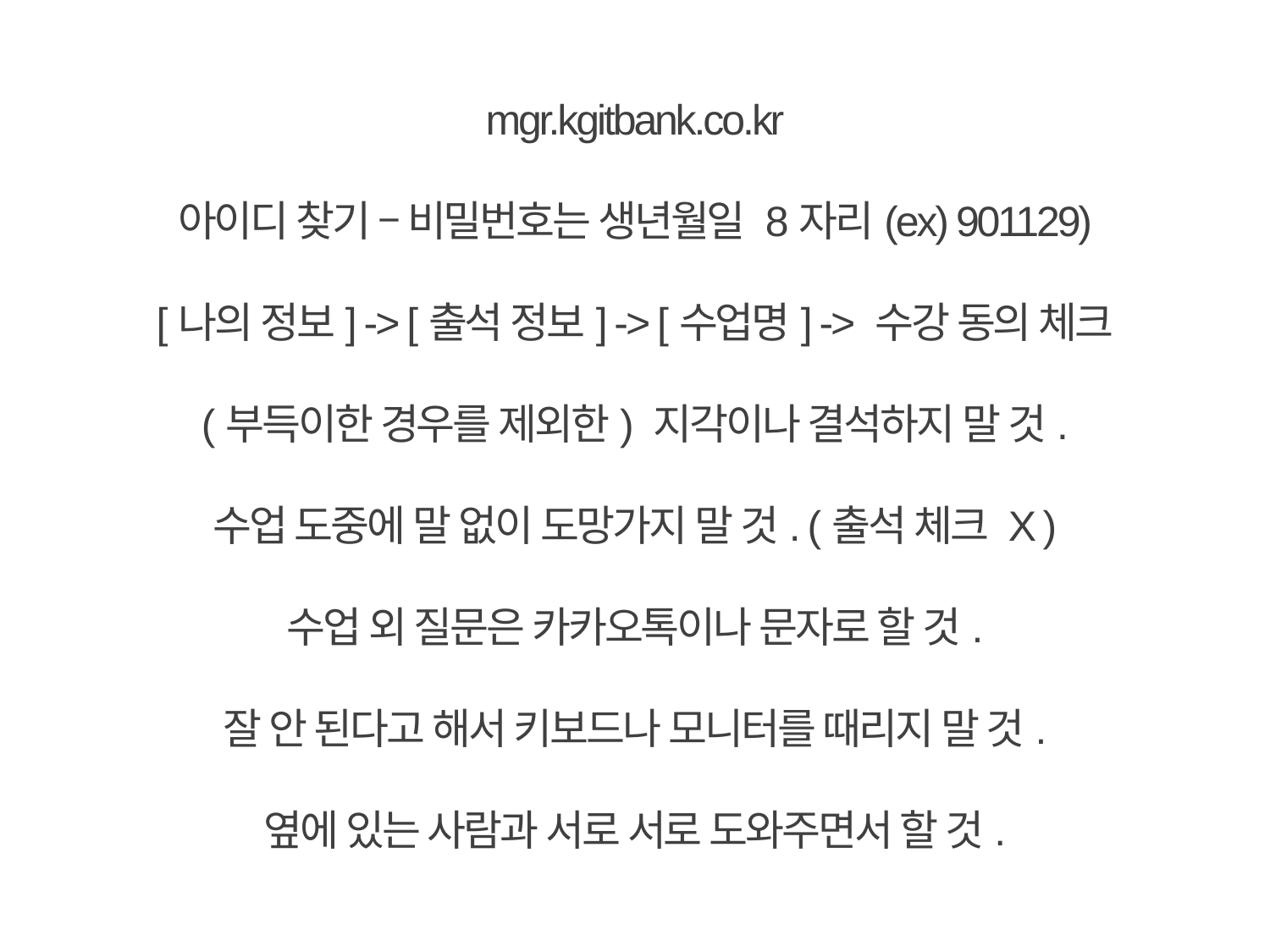

mgr.kgitbank.co.kr

아이디 찾기 – 비밀번호는 생년월일 8자리(ex) 901129)

[나의 정보] -> [출석 정보] -> [수업명] -> 수강 동의 체크

(부득이한 경우를 제외한) 지각이나 결석하지 말 것.

수업 도중에 말 없이 도망가지 말 것. (출석 체크 X )

수업 외 질문은 카카오톡이나 문자로 할 것.

잘 안 된다고 해서 키보드나 모니터를 때리지 말 것.

옆에 있는 사람과 서로 서로 도와주면서 할 것.